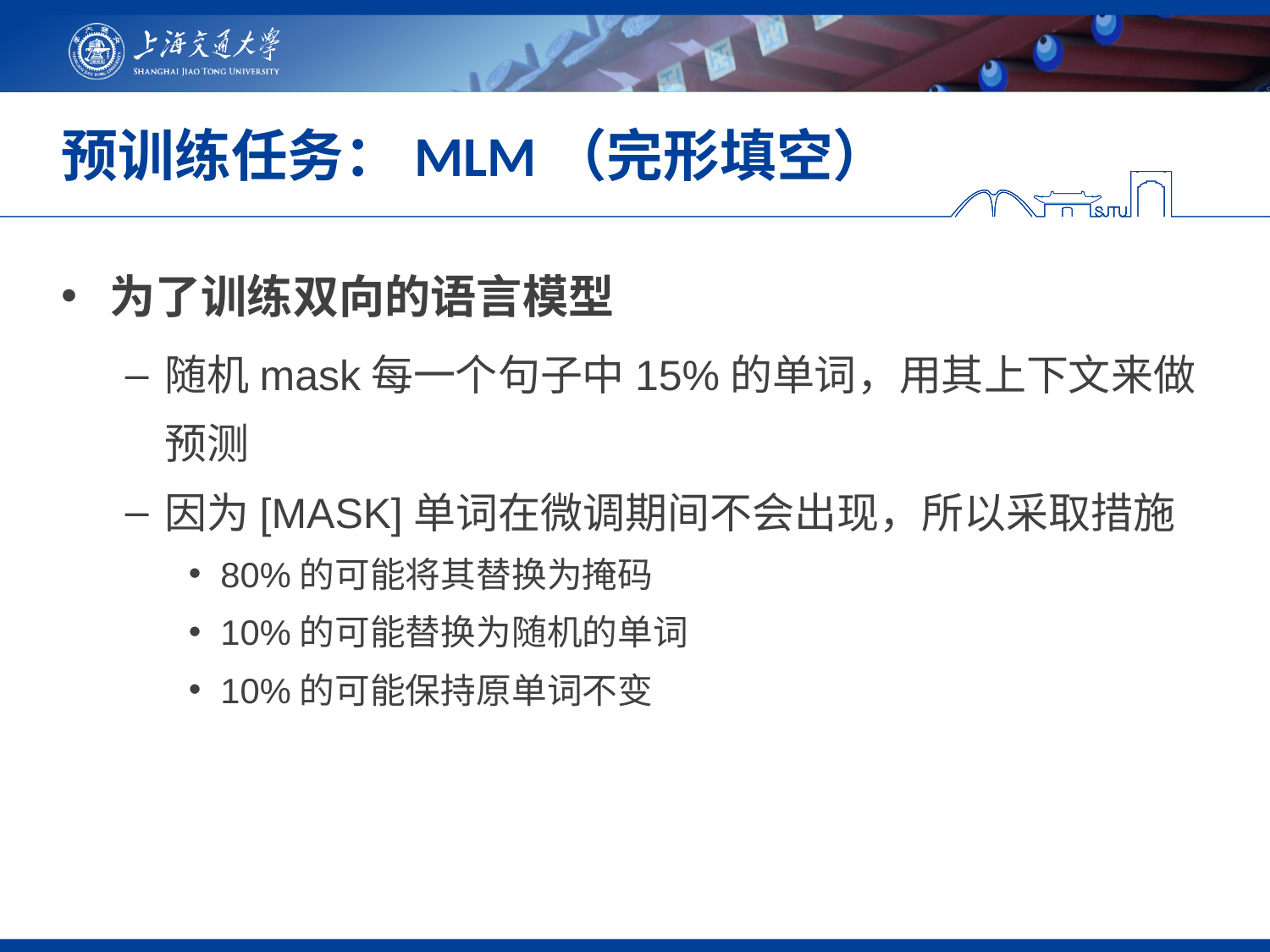

预训练任务：MLM（完形填空）
为了训练双向的语言模型
随机mask每一个句子中15%的单词，用其上下文来做预测
因为[MASK]单词在微调期间不会出现，所以采取措施
80%的可能将其替换为掩码
10%的可能替换为随机的单词
10%的可能保持原单词不变